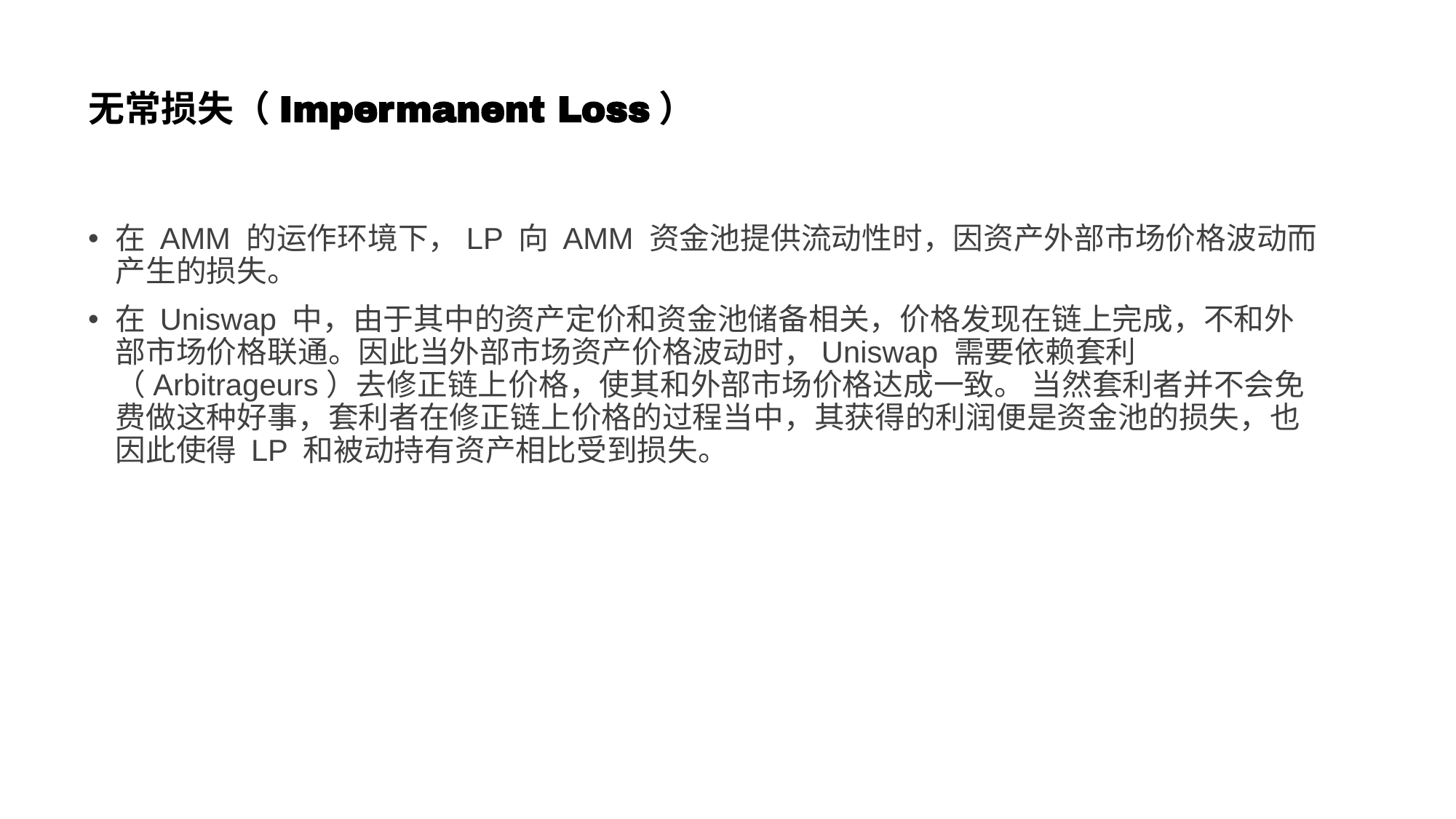

# 无常损失（Impermanent Loss）
在 AMM 的运作环境下，LP 向 AMM 资金池提供流动性时，因资产外部市场价格波动而产生的损失。
在 Uniswap 中，由于其中的资产定价和资金池储备相关，价格发现在链上完成，不和外部市场价格联通。因此当外部市场资产价格波动时，Uniswap 需要依赖套利（Arbitrageurs）去修正链上价格，使其和外部市场价格达成一致。 当然套利者并不会免费做这种好事，套利者在修正链上价格的过程当中，其获得的利润便是资金池的损失，也因此使得 LP 和被动持有资产相比受到损失。